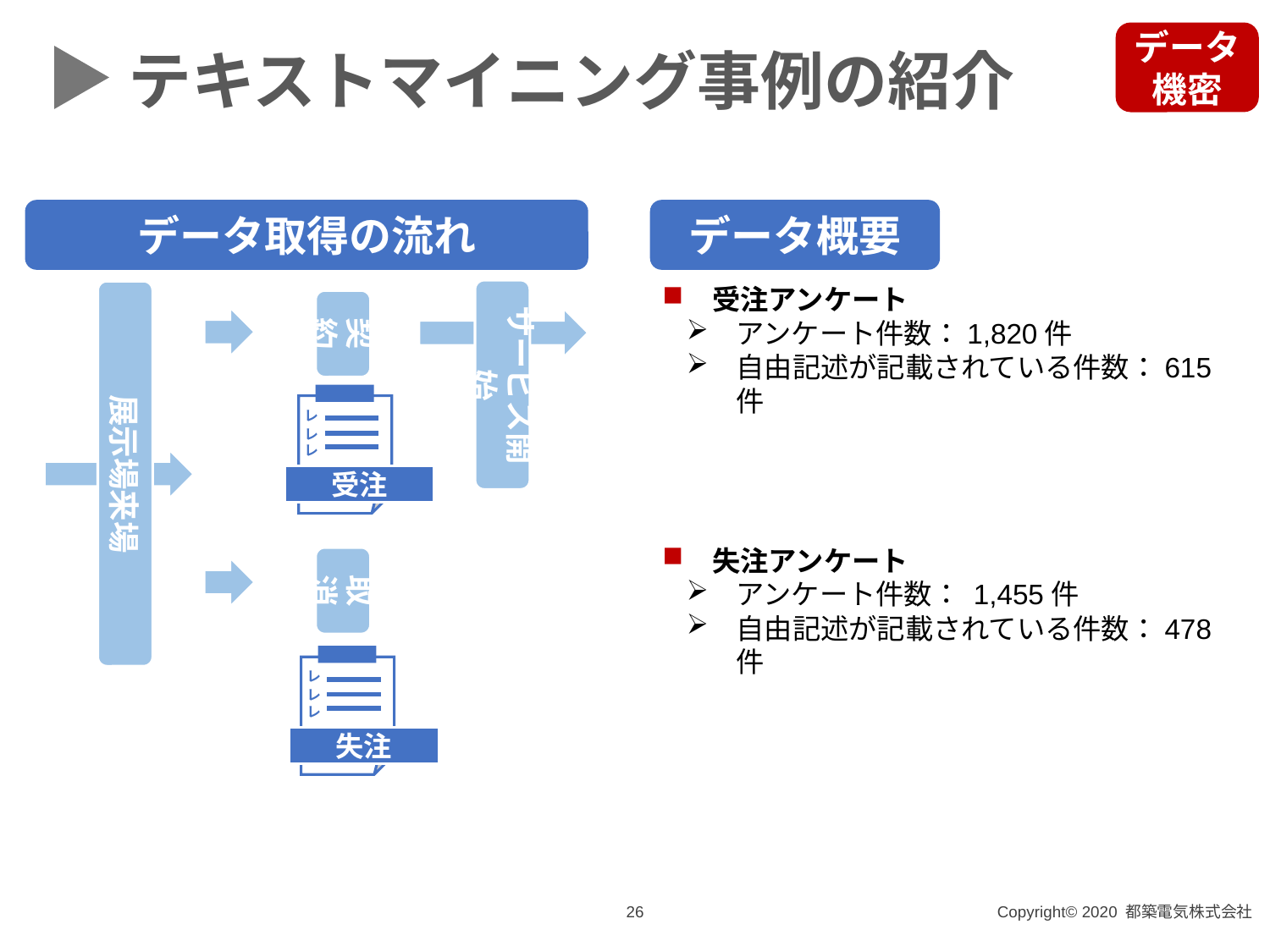

データ機密
テキストマイニング事例の紹介

データ取得の流れ
データ概要
受注アンケート
アンケート件数：1,820件
自由記述が記載されている件数：615件
サービス開始
展示場来場
契約

レ
レ
レ

受注
失注アンケート
アンケート件数： 1,455件
自由記述が記載されている件数：478件
取消

レ
レ
レ
失注
26
Copyright© 2020 都築電気株式会社